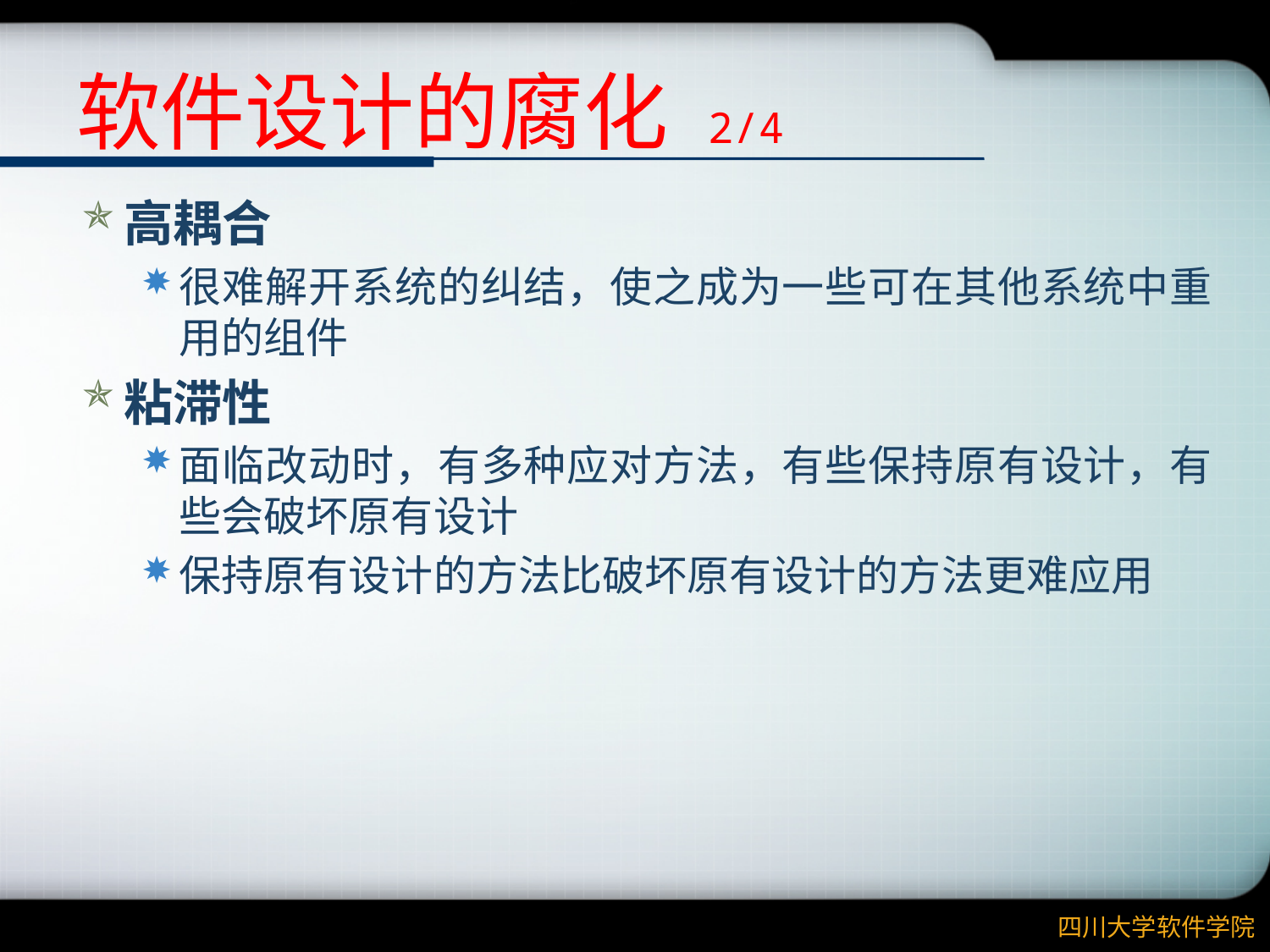

# 软件设计的腐化 2/4
高耦合
很难解开系统的纠结，使之成为一些可在其他系统中重用的组件
粘滞性
面临改动时，有多种应对方法，有些保持原有设计，有些会破坏原有设计
保持原有设计的方法比破坏原有设计的方法更难应用